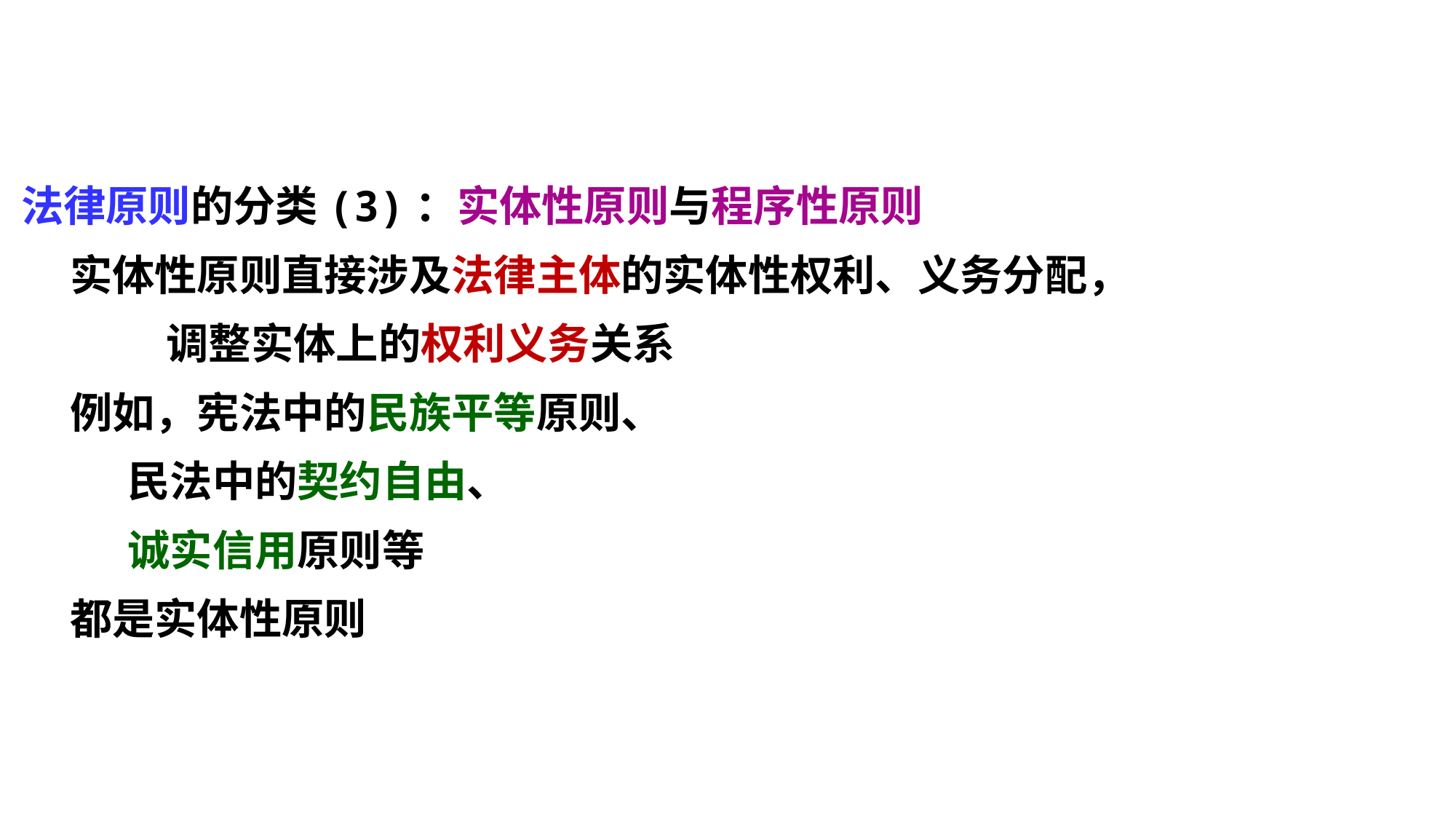

法律原则的分类(3)：实体性原则与程序性原则
    实体性原则直接涉及法律主体的实体性权利、义务分配，
              调整实体上的权利义务关系
    例如，宪法中的民族平等原则、
          民法中的契约自由、
          诚实信用原则等
    都是实体性原则